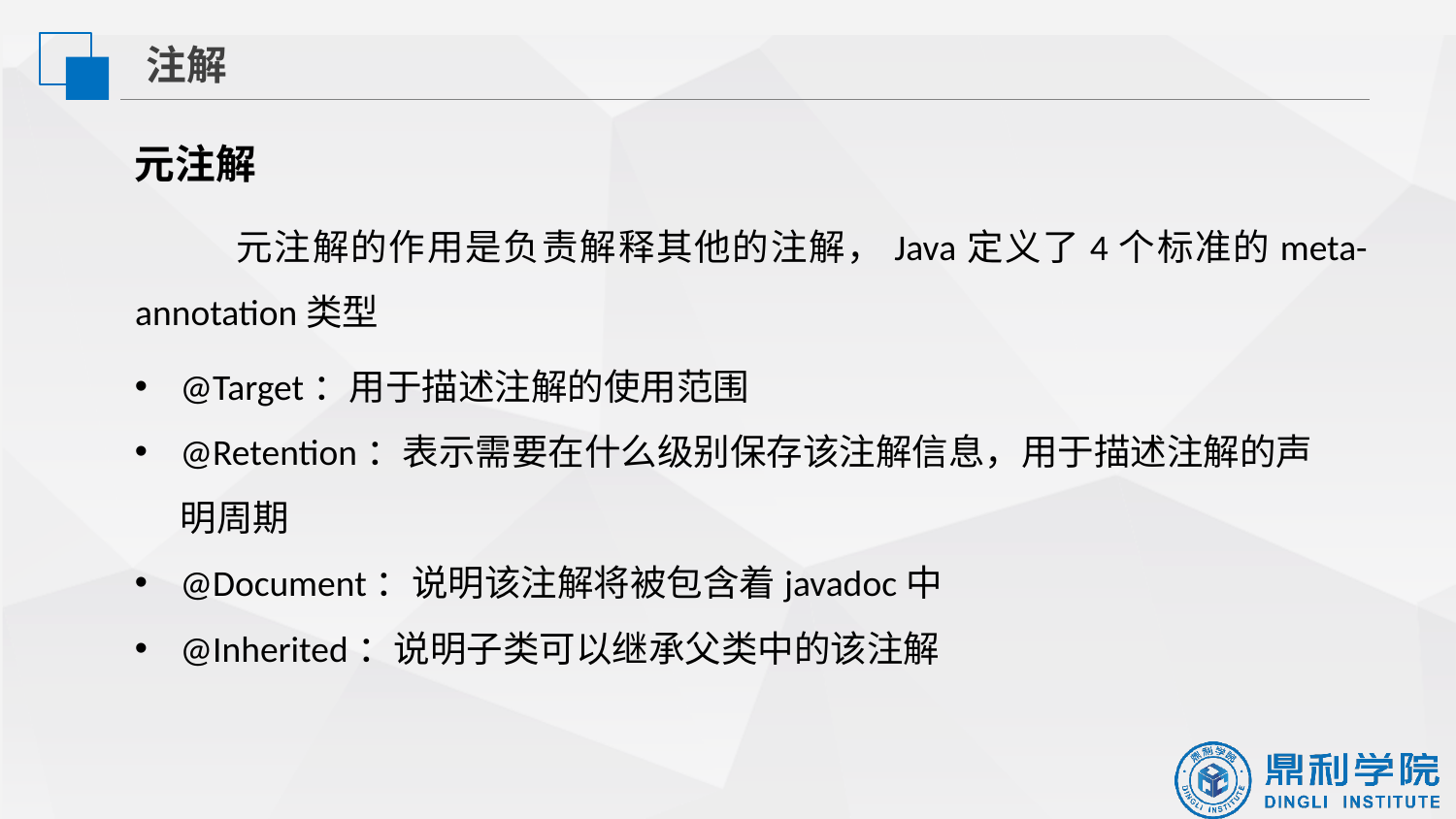

注解
元注解
         元注解的作用是负责解释其他的注解，Java定义了4个标准的meta-annotation类型
@Target：用于描述注解的使用范围
@Retention：表示需要在什么级别保存该注解信息，用于描述注解的声明周期
@Document：说明该注解将被包含着javadoc中
@Inherited：说明子类可以继承父类中的该注解